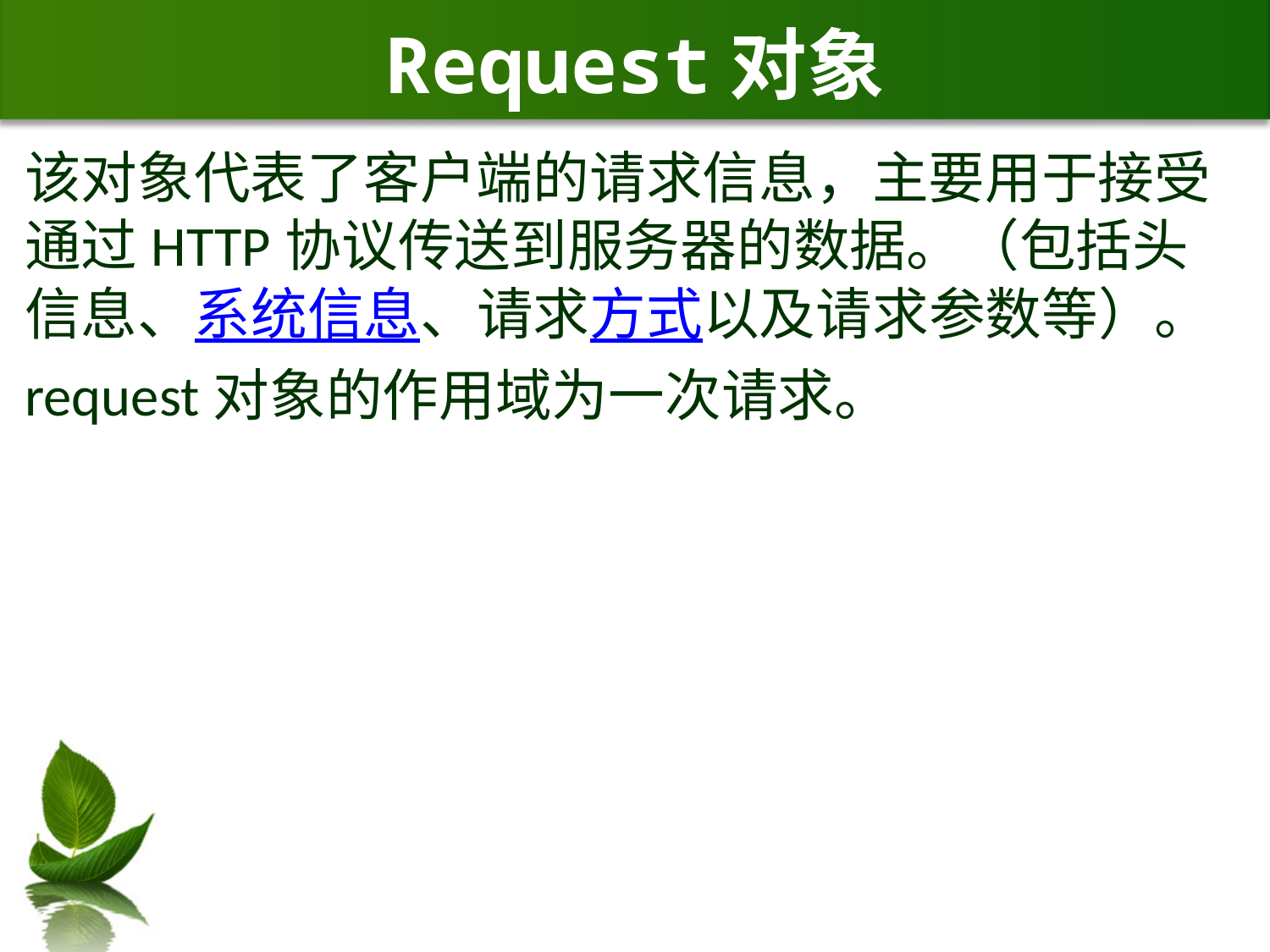

# Request对象
该对象代表了客户端的请求信息，主要用于接受通过HTTP协议传送到服务器的数据。（包括头信息、系统信息、请求方式以及请求参数等）。request对象的作用域为一次请求。